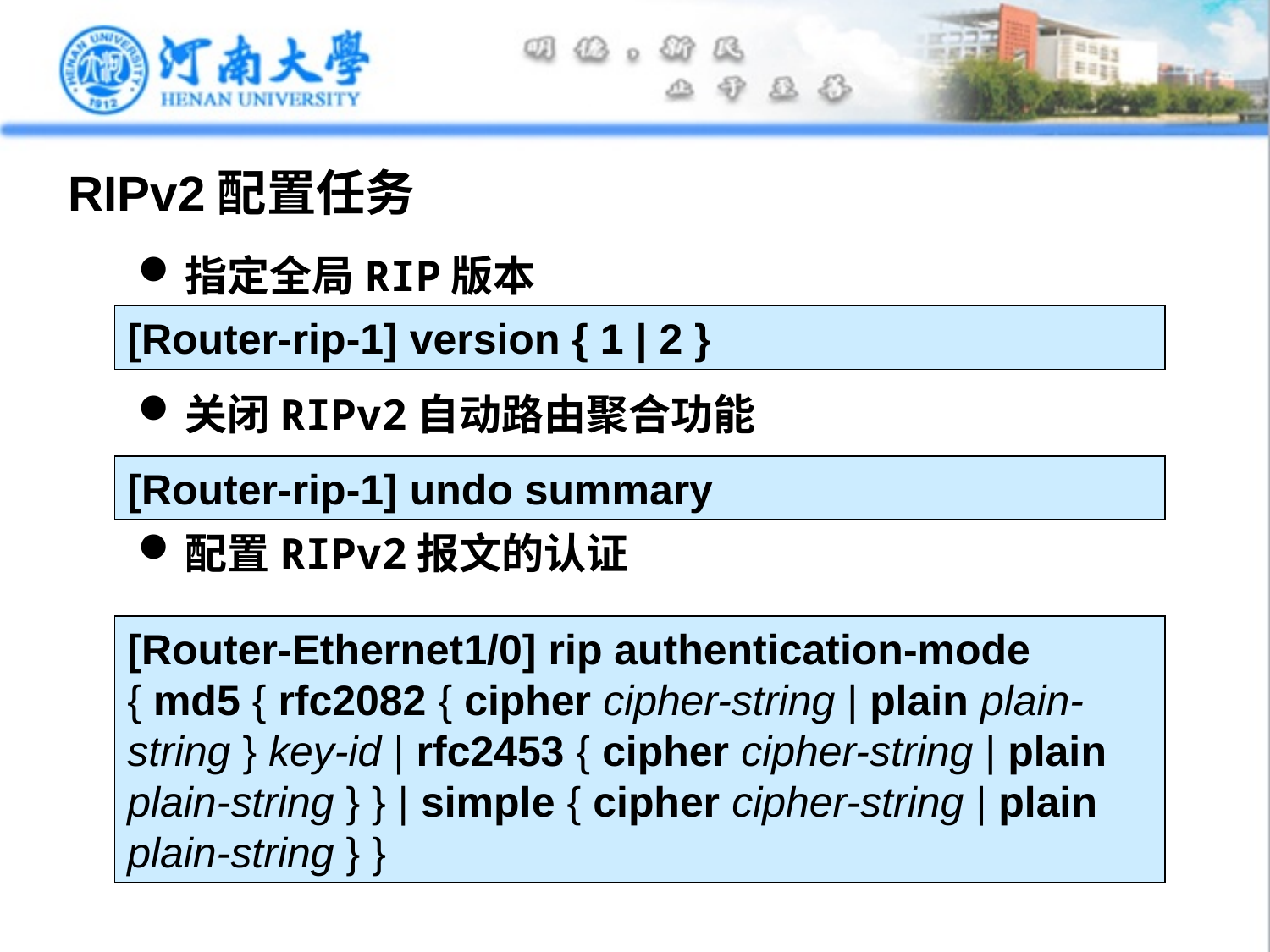

# RIPv2配置任务
指定全局RIP版本

关闭RIPv2自动路由聚合功能

配置RIPv2报文的认证
[Router-rip-1] version { 1 | 2 }
[Router-rip-1] undo summary
[Router-Ethernet1/0] rip authentication-mode { md5 { rfc2082 { cipher cipher-string | plain plain-string } key-id | rfc2453 { cipher cipher-string | plain plain-string } } | simple { cipher cipher-string | plain plain-string } }